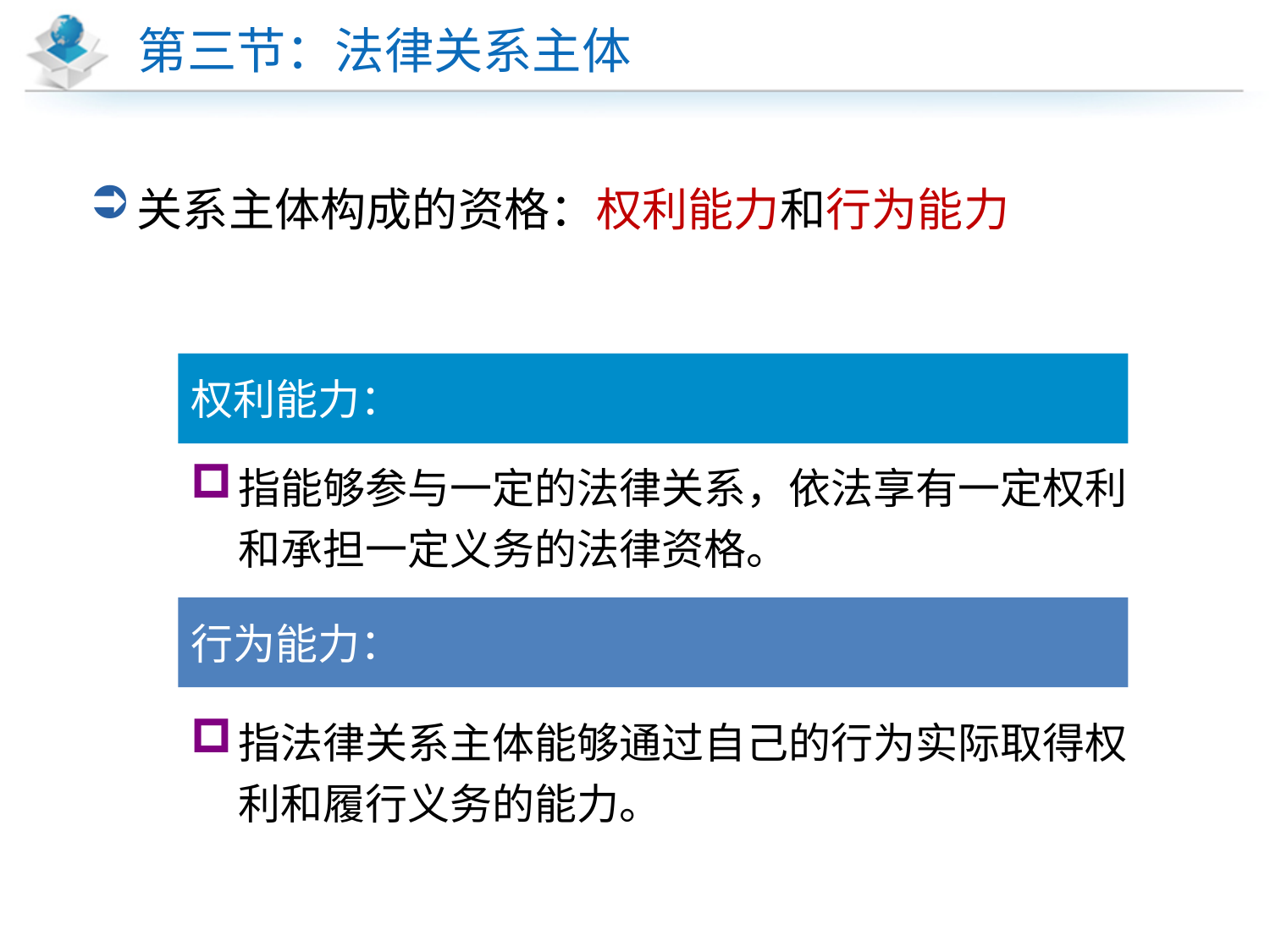

# 第三节：法律关系主体
关系主体构成的资格：权利能力和行为能力
权利能力：
指能够参与一定的法律关系，依法享有一定权利和承担一定义务的法律资格。
行为能力：
指法律关系主体能够通过自己的行为实际取得权利和履行义务的能力。